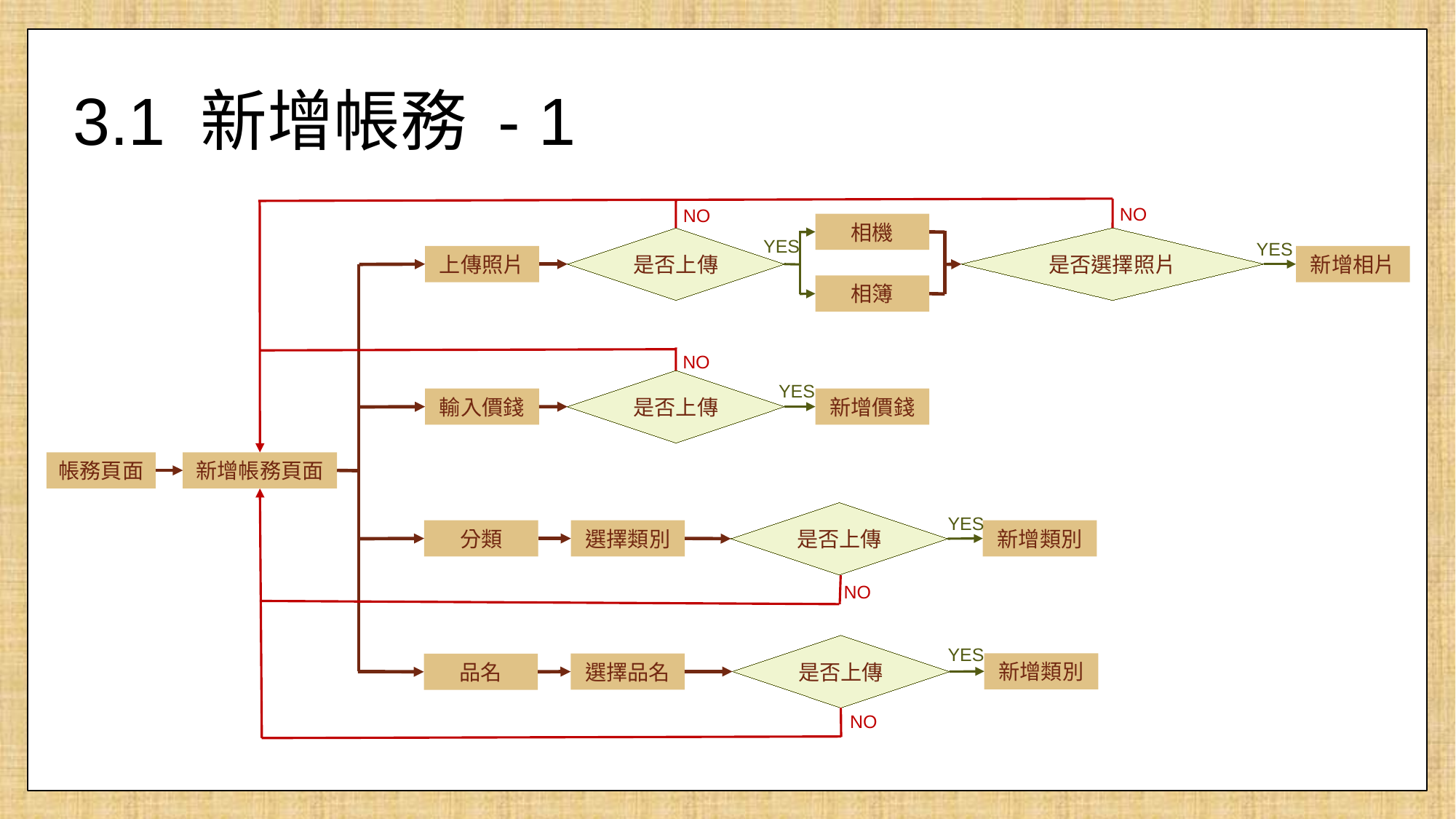

3.1 新增帳務 - 1
NO
NO
相機
是否上傳
是否選擇照片
YES
YES
新增相片
上傳照片
相簿
NO
是否上傳
YES
新增價錢
輸入價錢
帳務頁面
新增帳務頁面
是否上傳
YES
分類
選擇類別
新增類別
NO
是否上傳
YES
新增類別
選擇品名
品名
NO